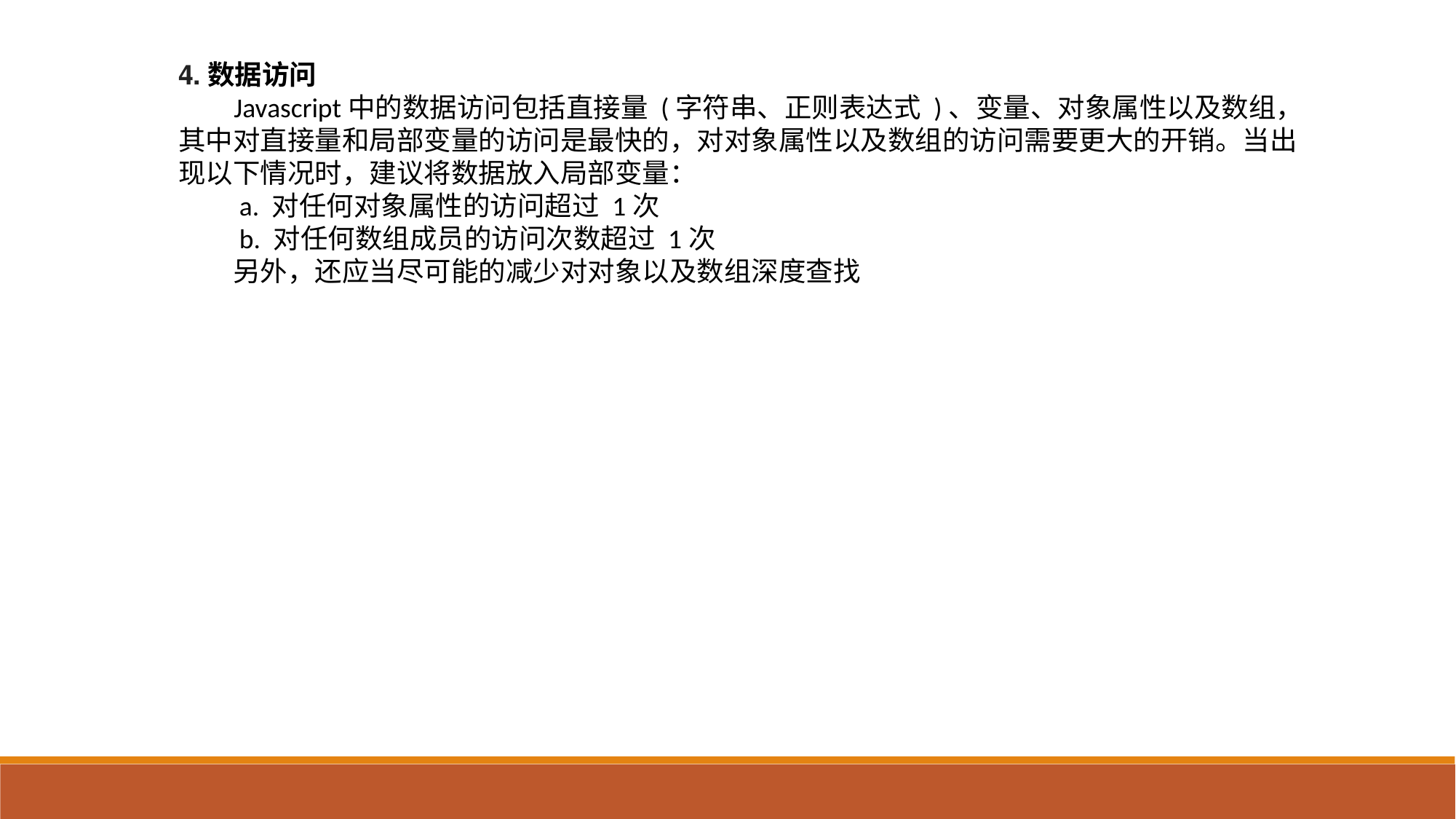

4.数据访问
         Javascript中的数据访问包括直接量 (字符串、正则表达式 )、变量、对象属性以及数组，其中对直接量和局部变量的访问是最快的，对对象属性以及数组的访问需要更大的开销。当出现以下情况时，建议将数据放入局部变量：
　　a. 对任何对象属性的访问超过 1次
　　b. 对任何数组成员的访问次数超过 1次
　　另外，还应当尽可能的减少对对象以及数组深度查找